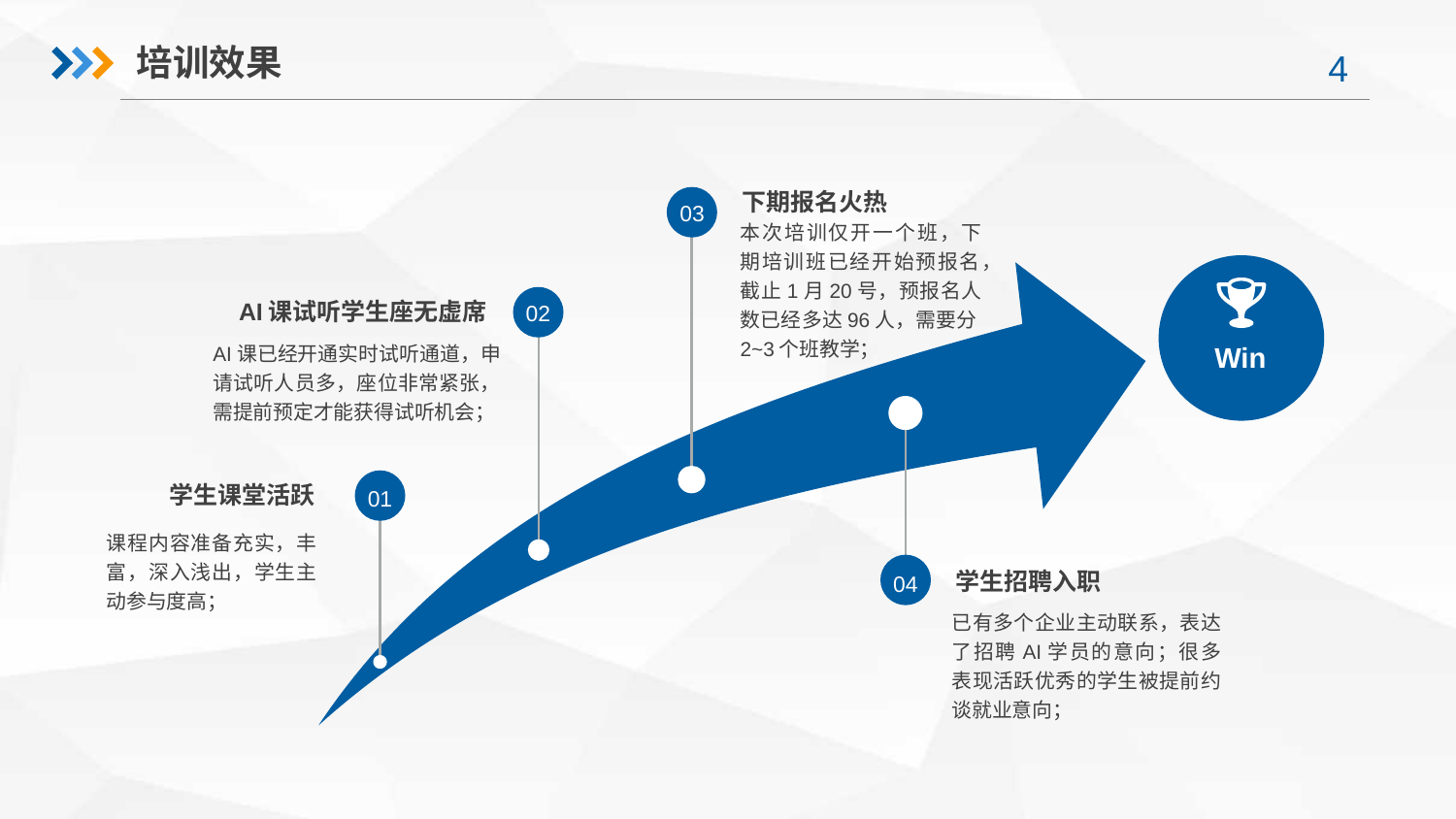

培训效果
下期报名火热

03
本次培训仅开一个班，下期培训班已经开始预报名，截止1月20号，预报名人数已经多达96人，需要分2~3个班教学；

AI课试听学生座无虚席
02

Win
AI课已经开通实时试听通道，申请试听人员多，座位非常紧张，需提前预定才能获得试听机会；

学生课堂活跃

01

课程内容准备充实，丰富，深入浅出，学生主动参与度高；

学生招聘入职
04
已有多个企业主动联系，表达了招聘AI学员的意向；很多表现活跃优秀的学生被提前约谈就业意向；